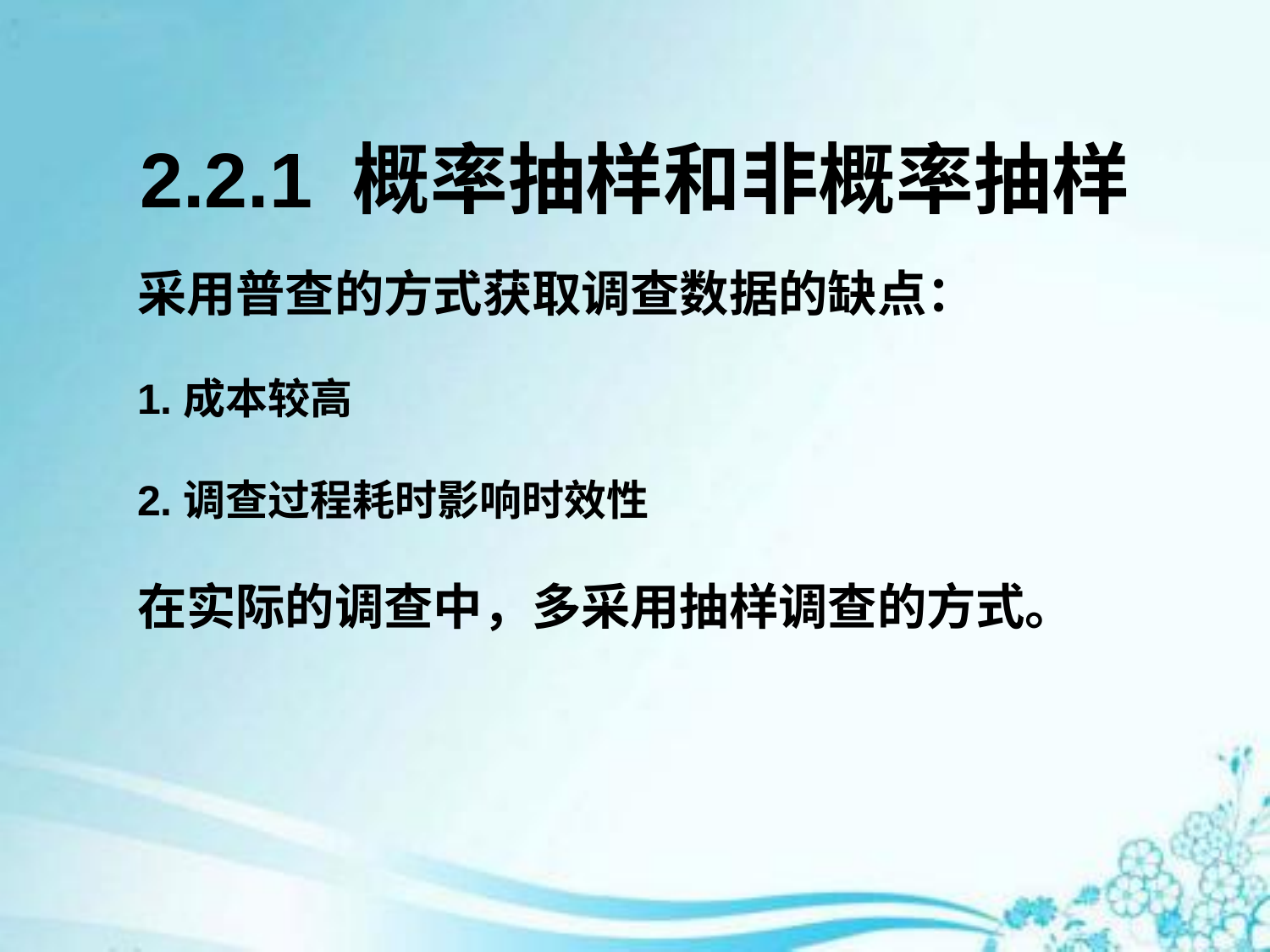

# 2.2.1 概率抽样和非概率抽样
采用普查的方式获取调查数据的缺点：

1.成本较高

2.调查过程耗时影响时效性

在实际的调查中，多采用抽样调查的方式。